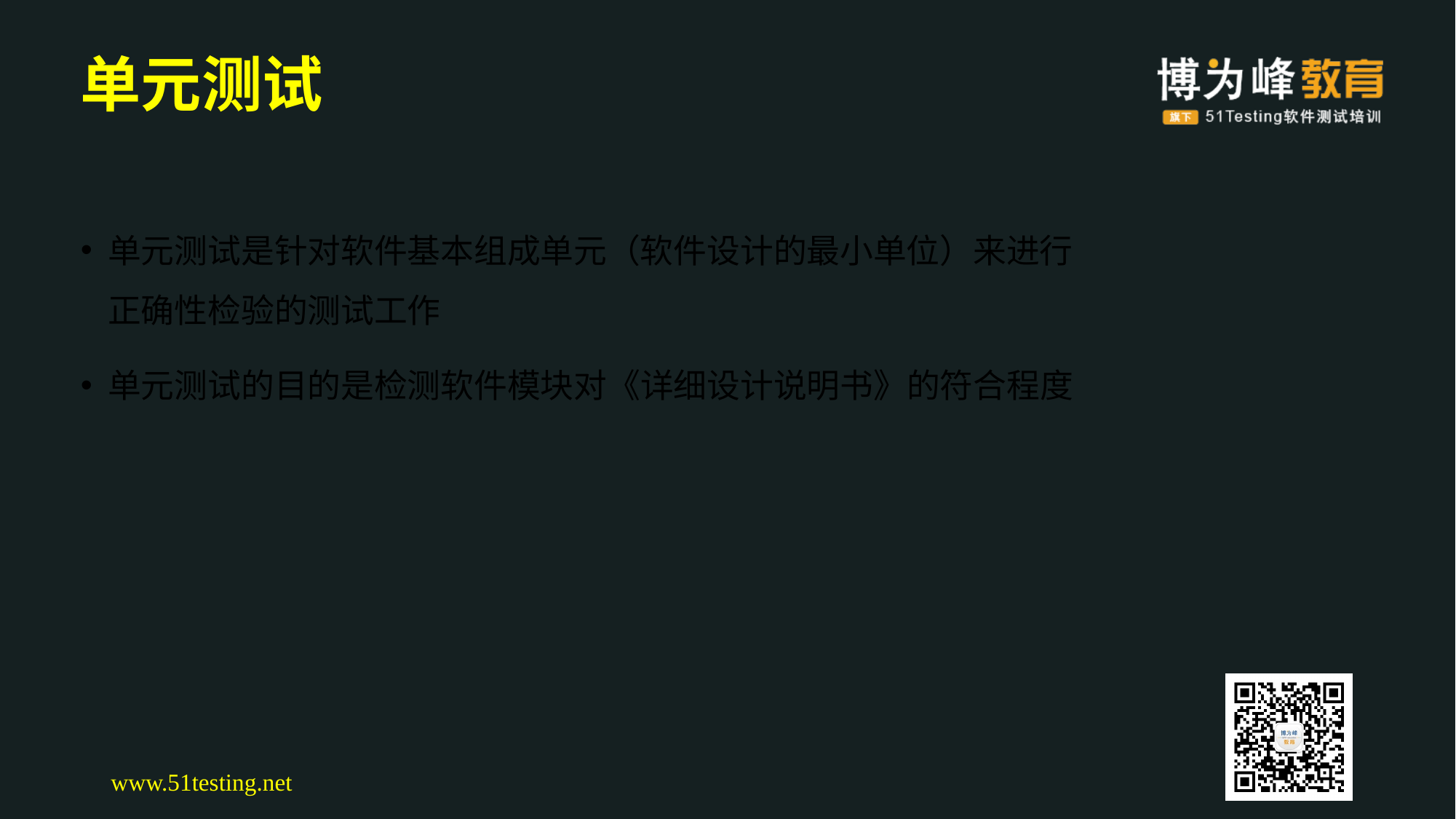

# 单元测试
单元测试是针对软件基本组成单元（软件设计的最小单位）来进行正确性检验的测试工作
单元测试的目的是检测软件模块对《详细设计说明书》的符合程度
www.51testing.net